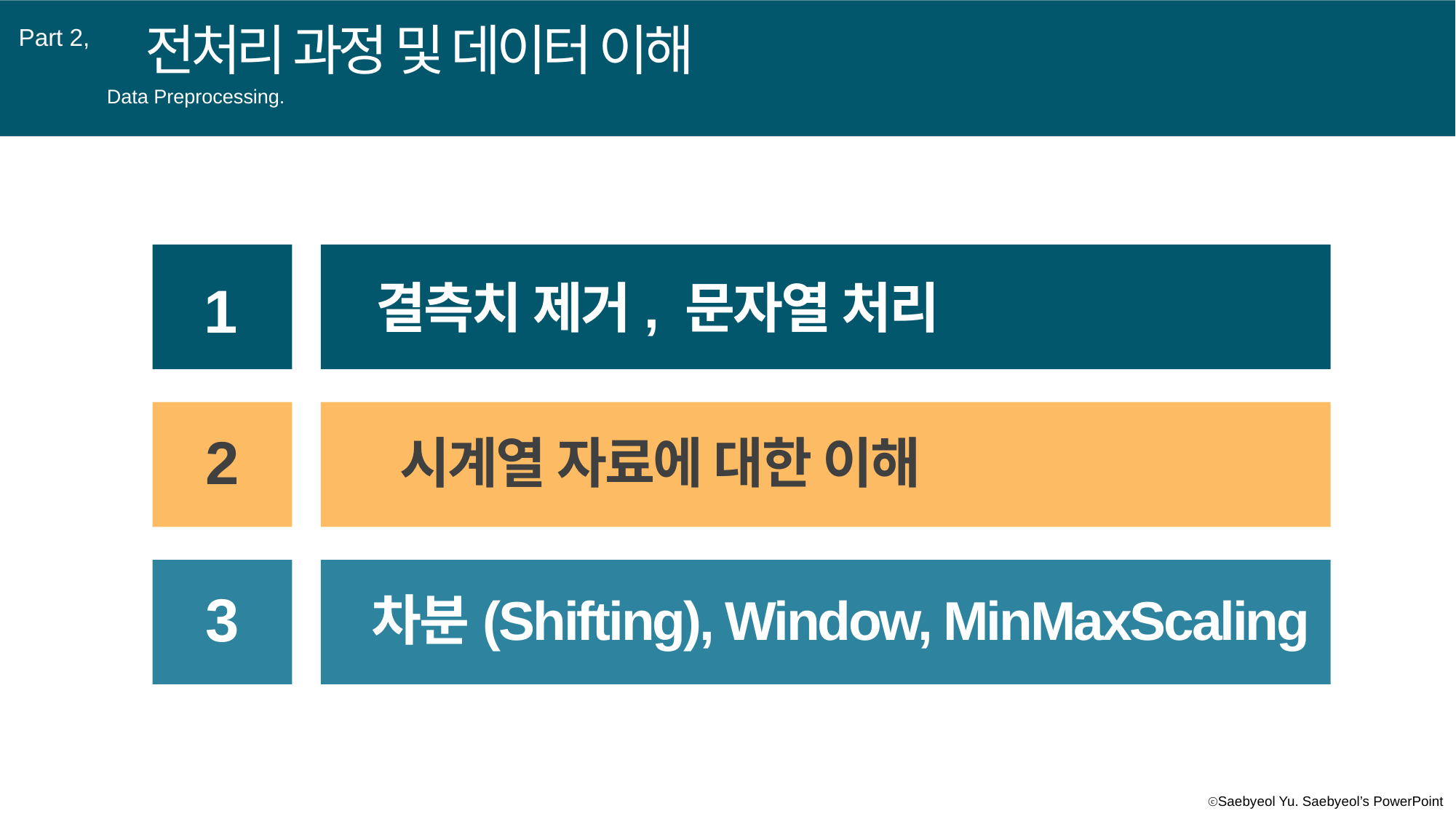

전처리 과정 및 데이터 이해
Part 2,
Data Preprocessing.

1
결측치 제거, 문자열 처리

2
시계열 자료에 대한 이해

3
차분(Shifting), Window, MinMaxScaling